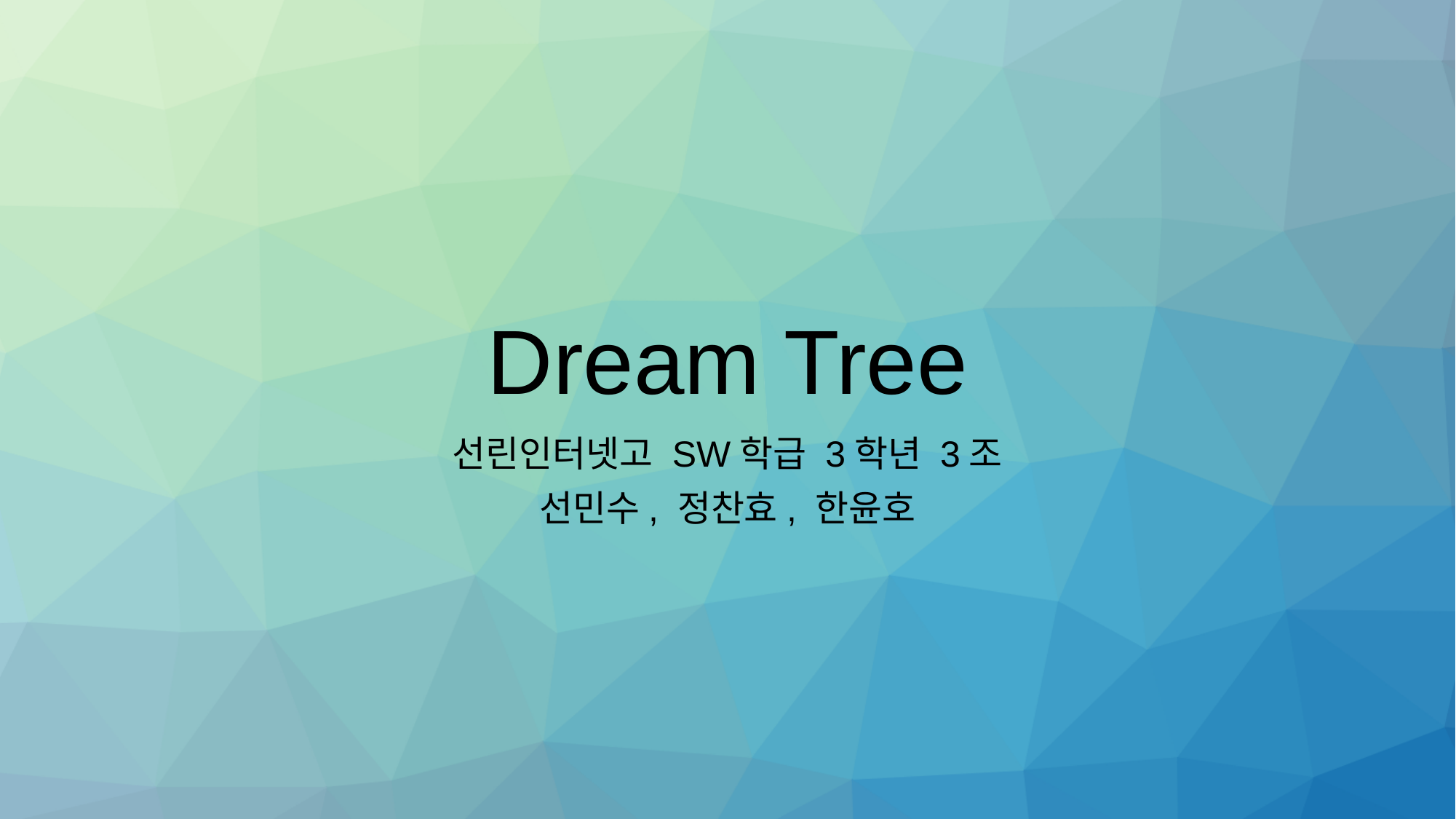

# Dream Tree
선린인터넷고 SW학급 3학년 3조
선민수, 정찬효, 한윤호